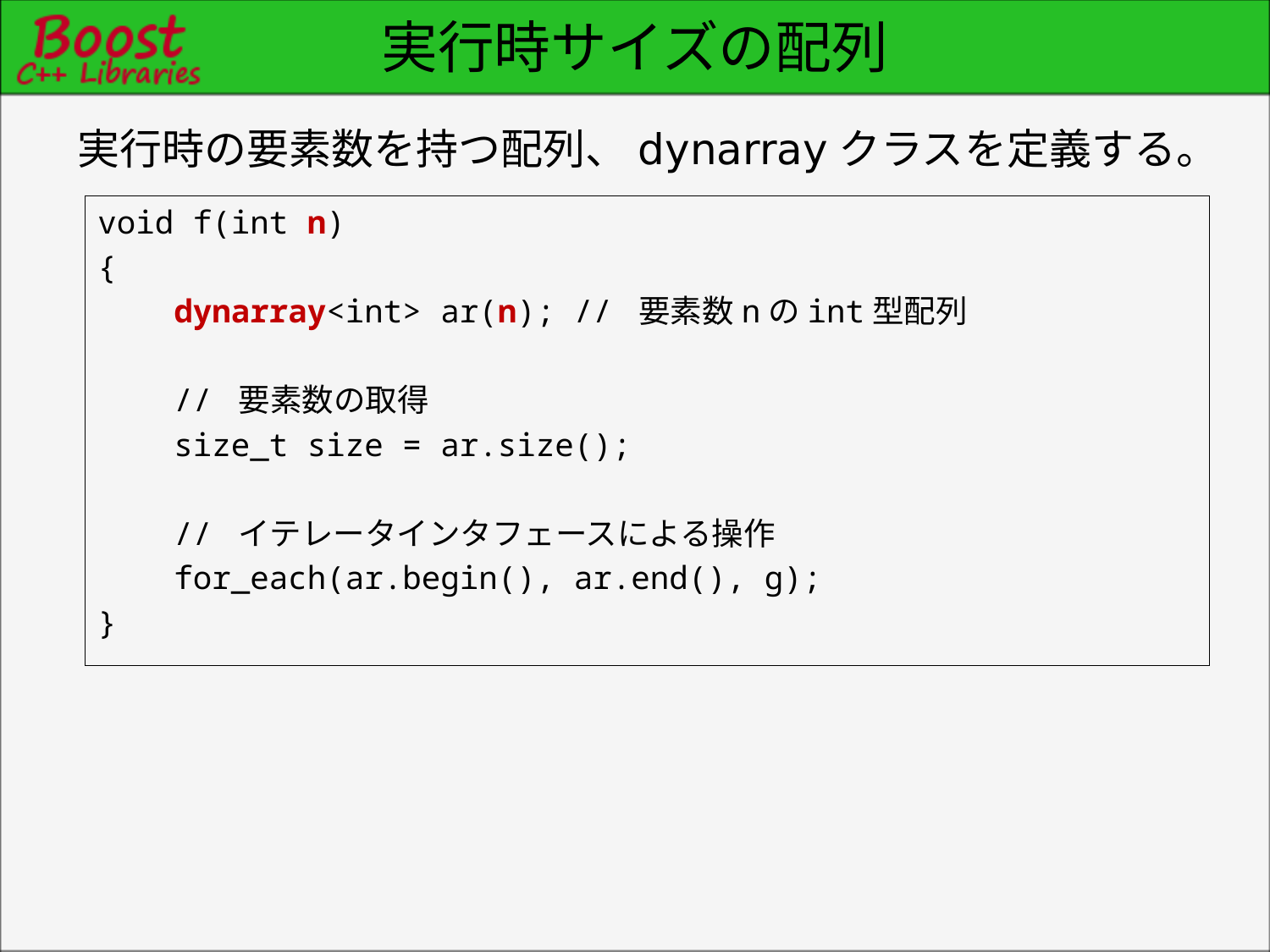

# 実行時サイズの配列
実行時の要素数を持つ配列、dynarrayクラスを定義する。
void f(int n)
{
    dynarray<int> ar(n); // 要素数nのint型配列

    // 要素数の取得
    size_t size = ar.size();

    // イテレータインタフェースによる操作
    for_each(ar.begin(), ar.end(), g);
}